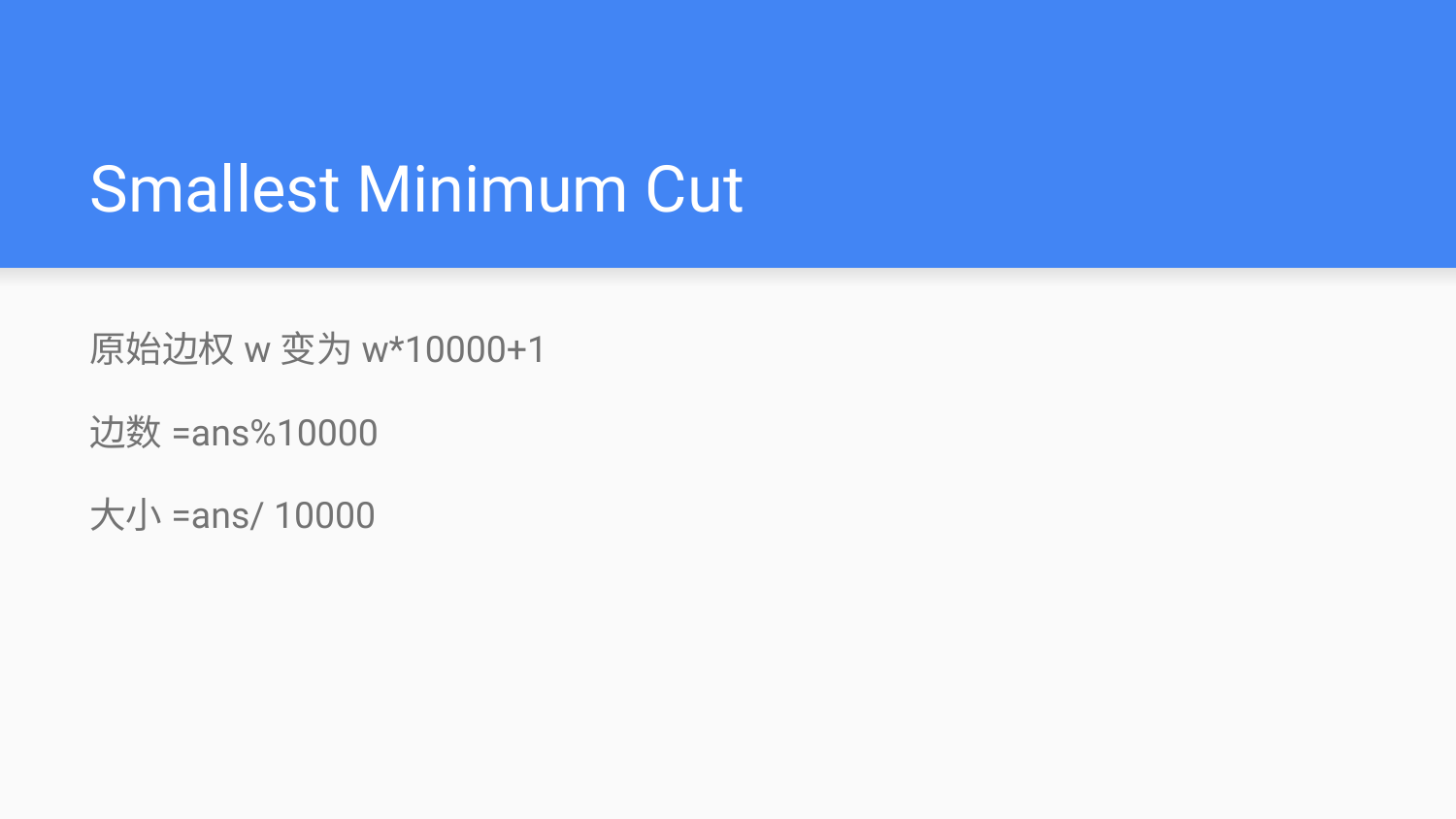

# Smallest Minimum Cut
原始边权w变为w*10000+1
边数=ans%10000
大小=ans/ 10000